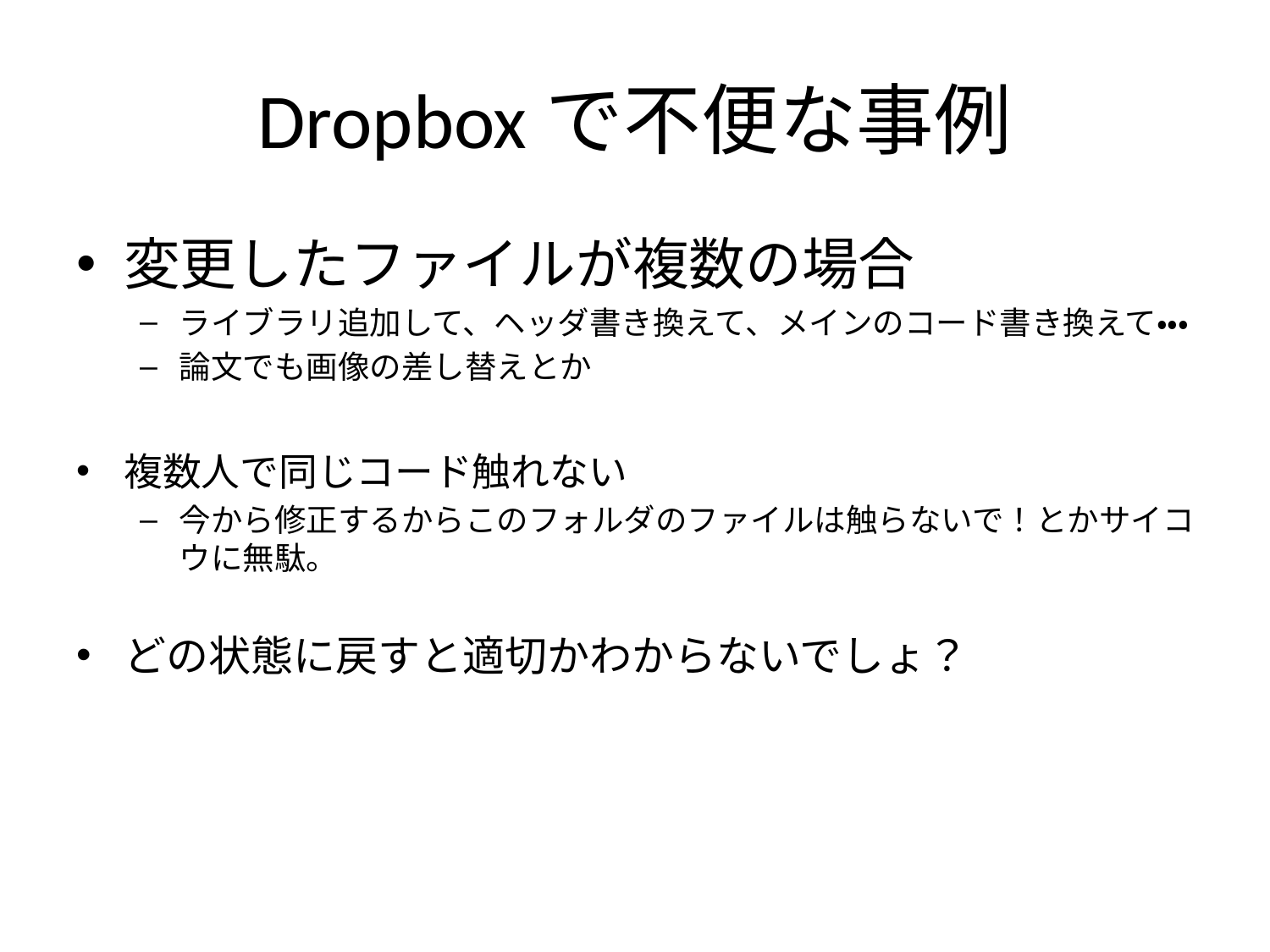

# Dropboxで不便な事例
変更したファイルが複数の場合
ライブラリ追加して、ヘッダ書き換えて、メインのコード書き換えて・・・
論文でも画像の差し替えとか

複数人で同じコード触れない
今から修正するからこのフォルダのファイルは触らないで！とかサイコウに無駄。

どの状態に戻すと適切かわからないでしょ？